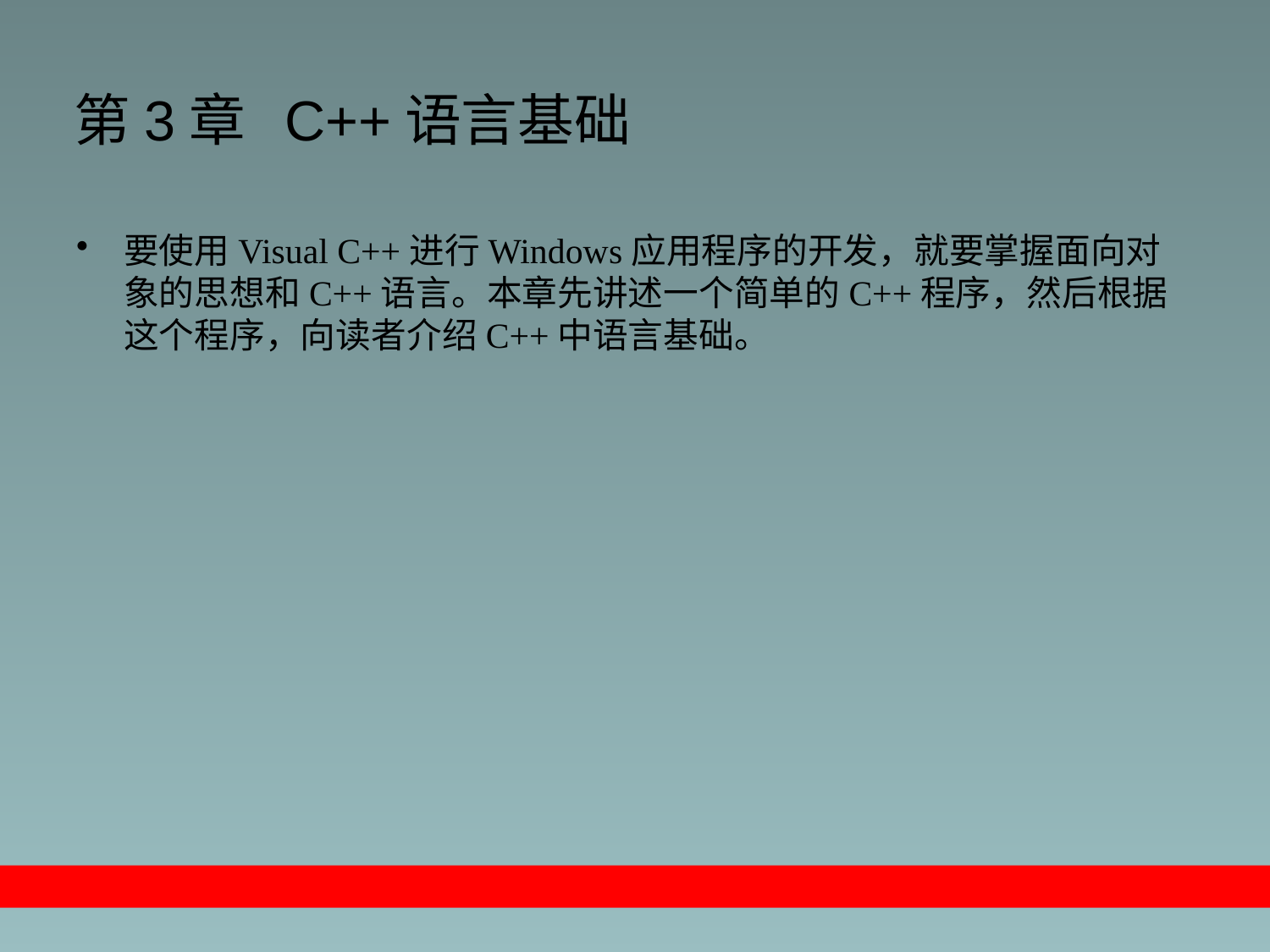

# 第3章  C++语言基础
要使用Visual C++进行Windows应用程序的开发，就要掌握面向对象的思想和C++语言。本章先讲述一个简单的C++程序，然后根据这个程序，向读者介绍C++中语言基础。